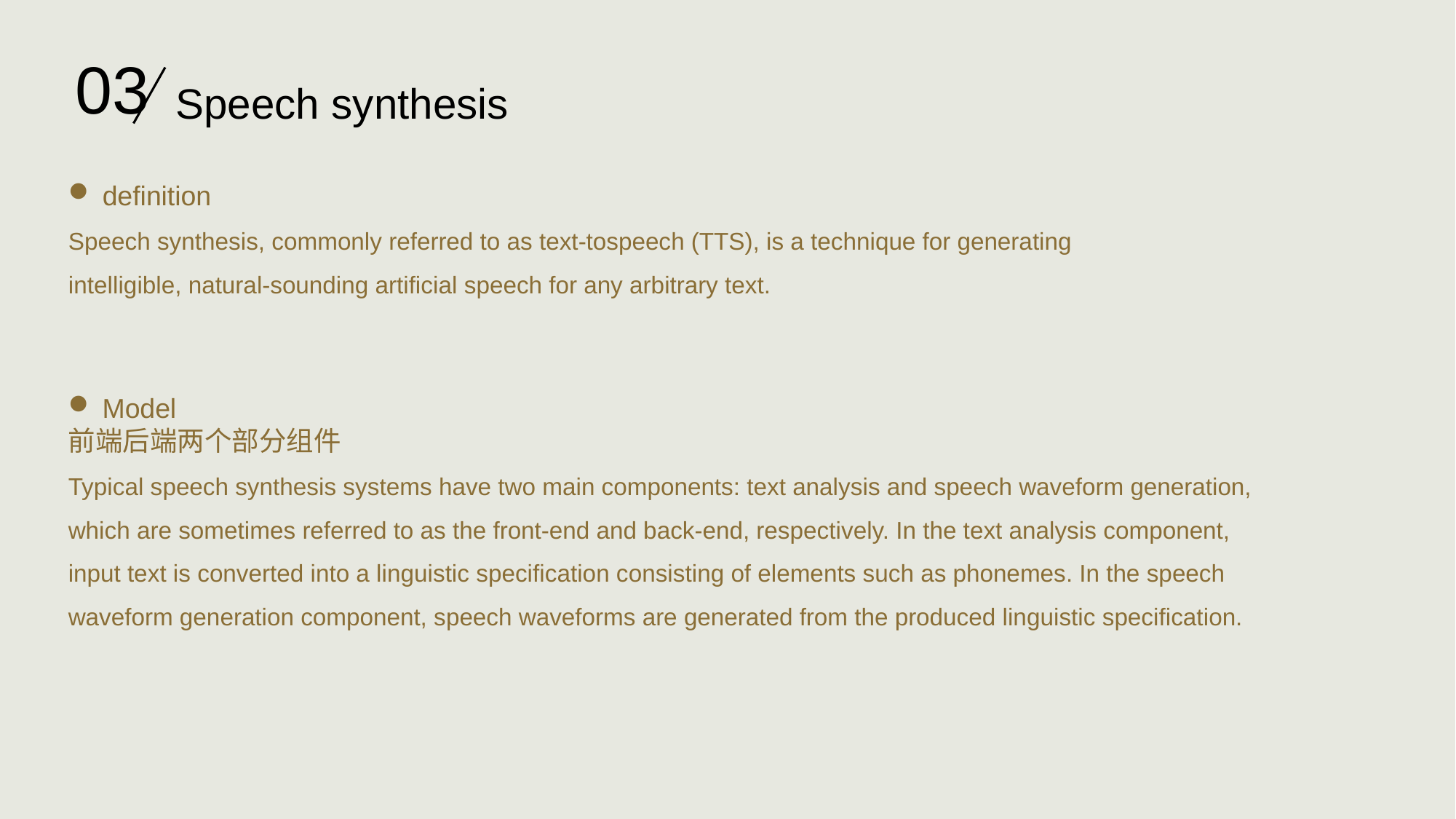

03
Speech synthesis
definition
Speech synthesis, commonly referred to as text-tospeech (TTS), is a technique for generating intelligible, natural-sounding artificial speech for any arbitrary text.
Model
前端后端两个部分组件
Typical speech synthesis systems have two main components: text analysis and speech waveform generation, which are sometimes referred to as the front-end and back-end, respectively. In the text analysis component, input text is converted into a linguistic specification consisting of elements such as phonemes. In the speech waveform generation component, speech waveforms are generated from the produced linguistic specification.